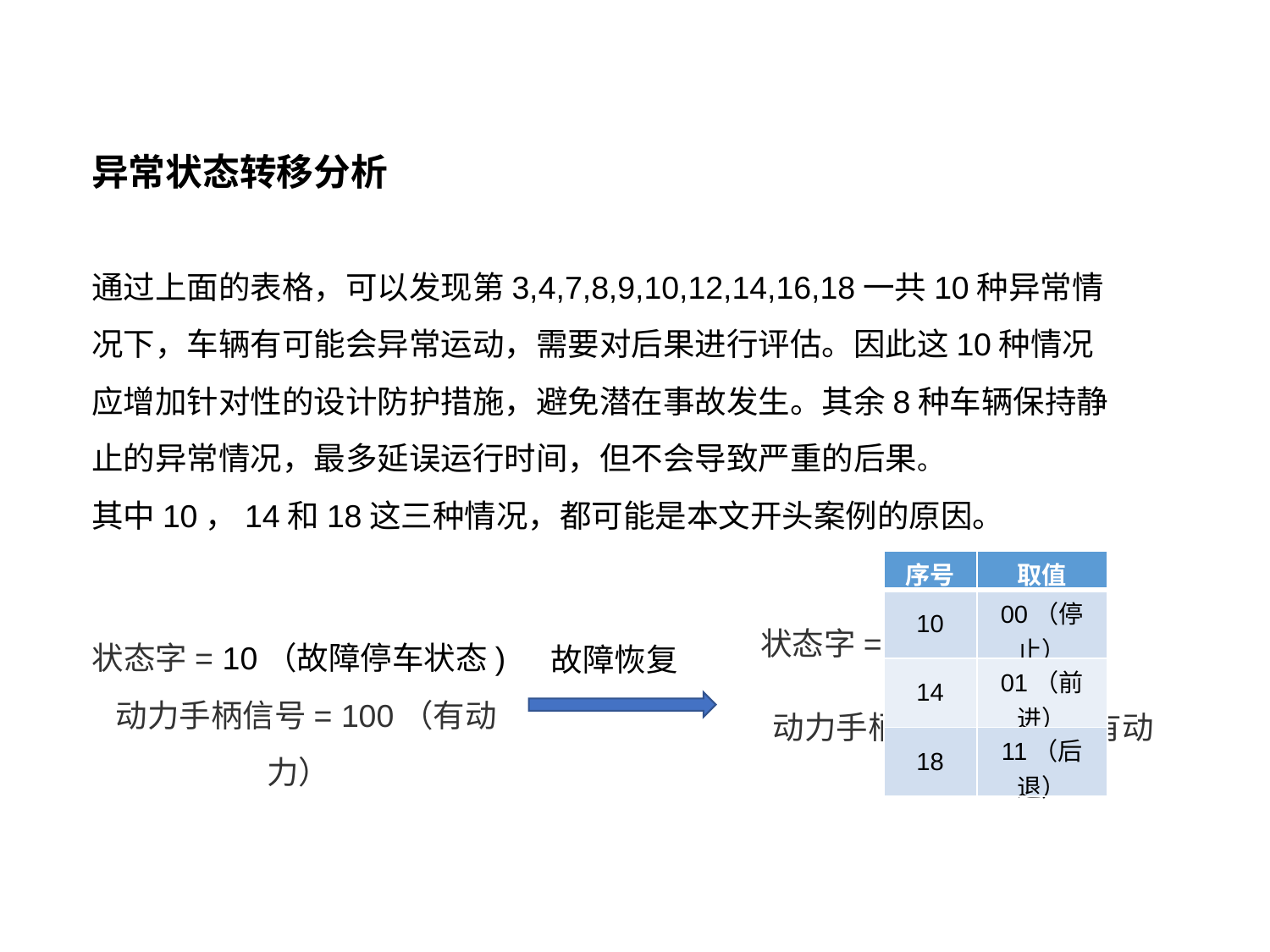

# 异常状态转移分析
通过上面的表格，可以发现第3,4,7,8,9,10,12,14,16,18一共10种异常情况下，车辆有可能会异常运动，需要对后果进行评估。因此这10种情况应增加针对性的设计防护措施，避免潜在事故发生。其余8种车辆保持静止的异常情况，最多延误运行时间，但不会导致严重的后果。
其中10，14和18这三种情况，都可能是本文开头案例的原因。
| 序号 | 取值 |
| --- | --- |
| 10 | 00（停止） |
| 14 | 01（前进） |
| 18 | 11（后退） |

  状态字=

 动力手柄信号= 100（有动力）
状态字= 10（故障停车状态)
 动力手柄信号= 100（有动力）
故障恢复